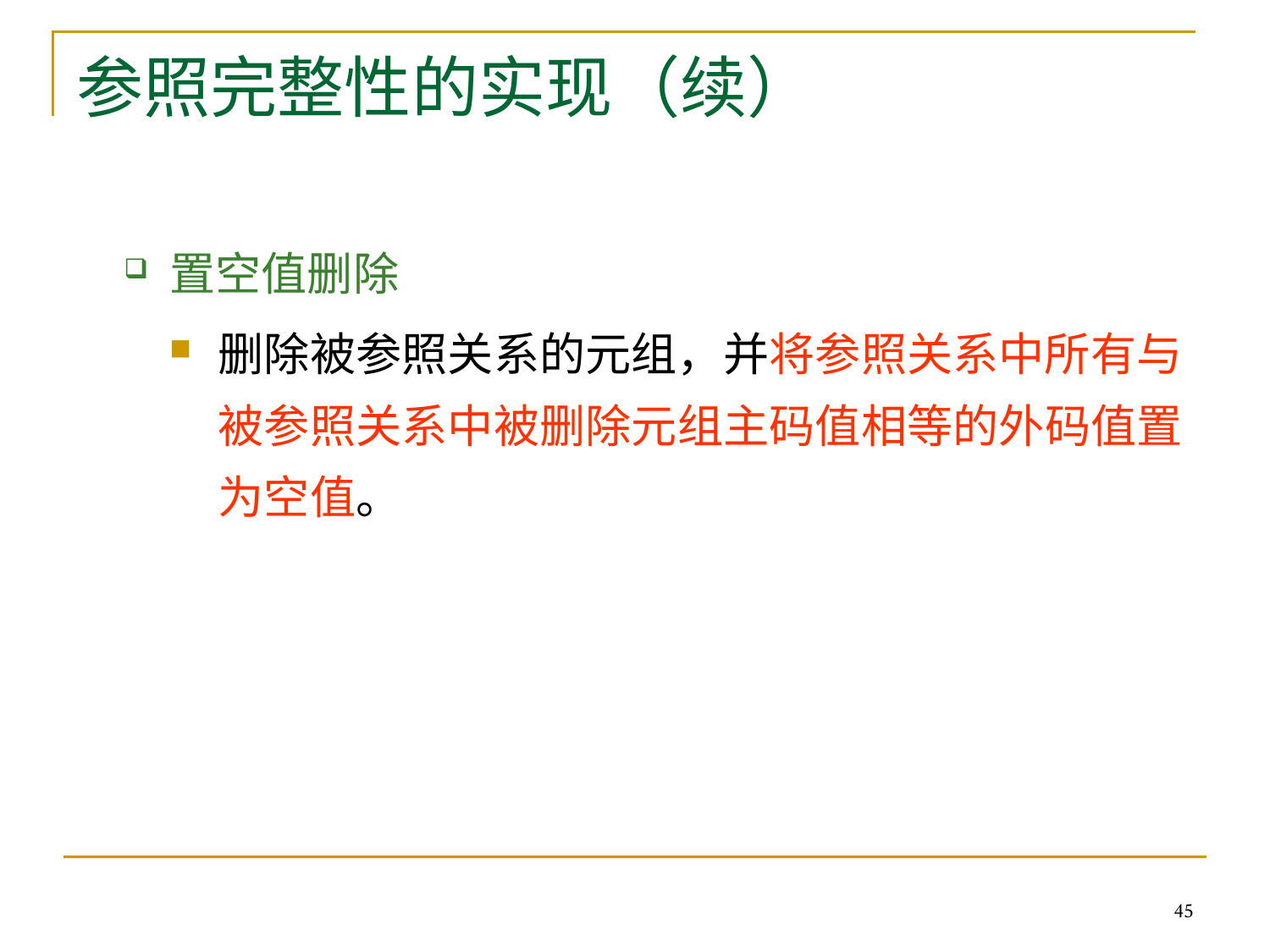

# 参照完整性的实现（续）
置空值删除
删除被参照关系的元组，并将参照关系中所有与被参照关系中被删除元组主码值相等的外码值置为空值。
45